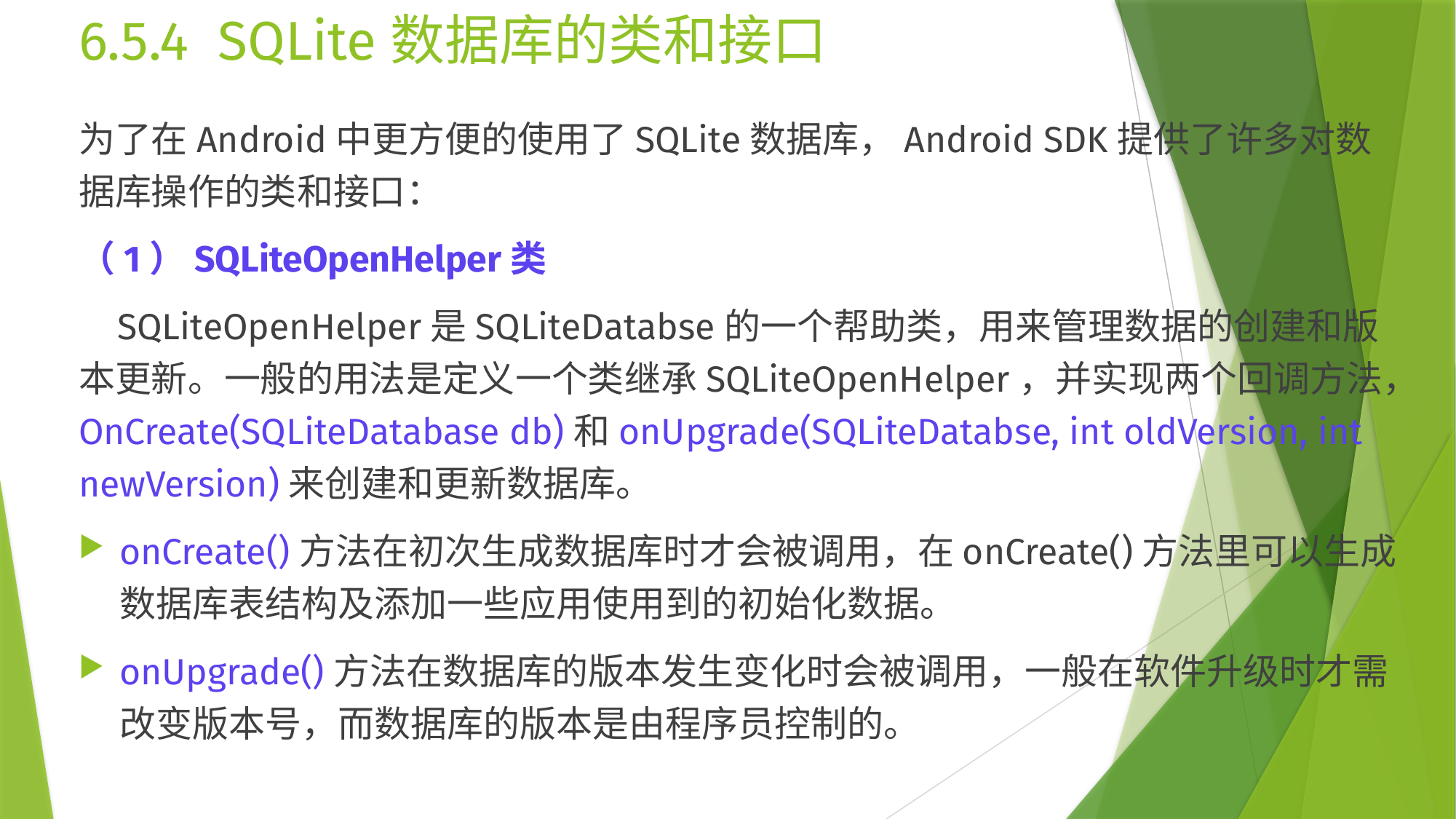

# 6.5.4  SQLite数据库的类和接口
为了在Android中更方便的使用了SQLite数据库，Android SDK提供了许多对数据库操作的类和接口：
（1）SQLiteOpenHelper类
    SQLiteOpenHelper是SQLiteDatabse的一个帮助类，用来管理数据的创建和版本更新。一般的用法是定义一个类继承SQLiteOpenHelper，并实现两个回调方法，OnCreate(SQLiteDatabase db)和onUpgrade(SQLiteDatabse, int oldVersion, int newVersion)来创建和更新数据库。
onCreate()方法在初次生成数据库时才会被调用，在onCreate()方法里可以生成数据库表结构及添加一些应用使用到的初始化数据。
onUpgrade()方法在数据库的版本发生变化时会被调用，一般在软件升级时才需改变版本号，而数据库的版本是由程序员控制的。